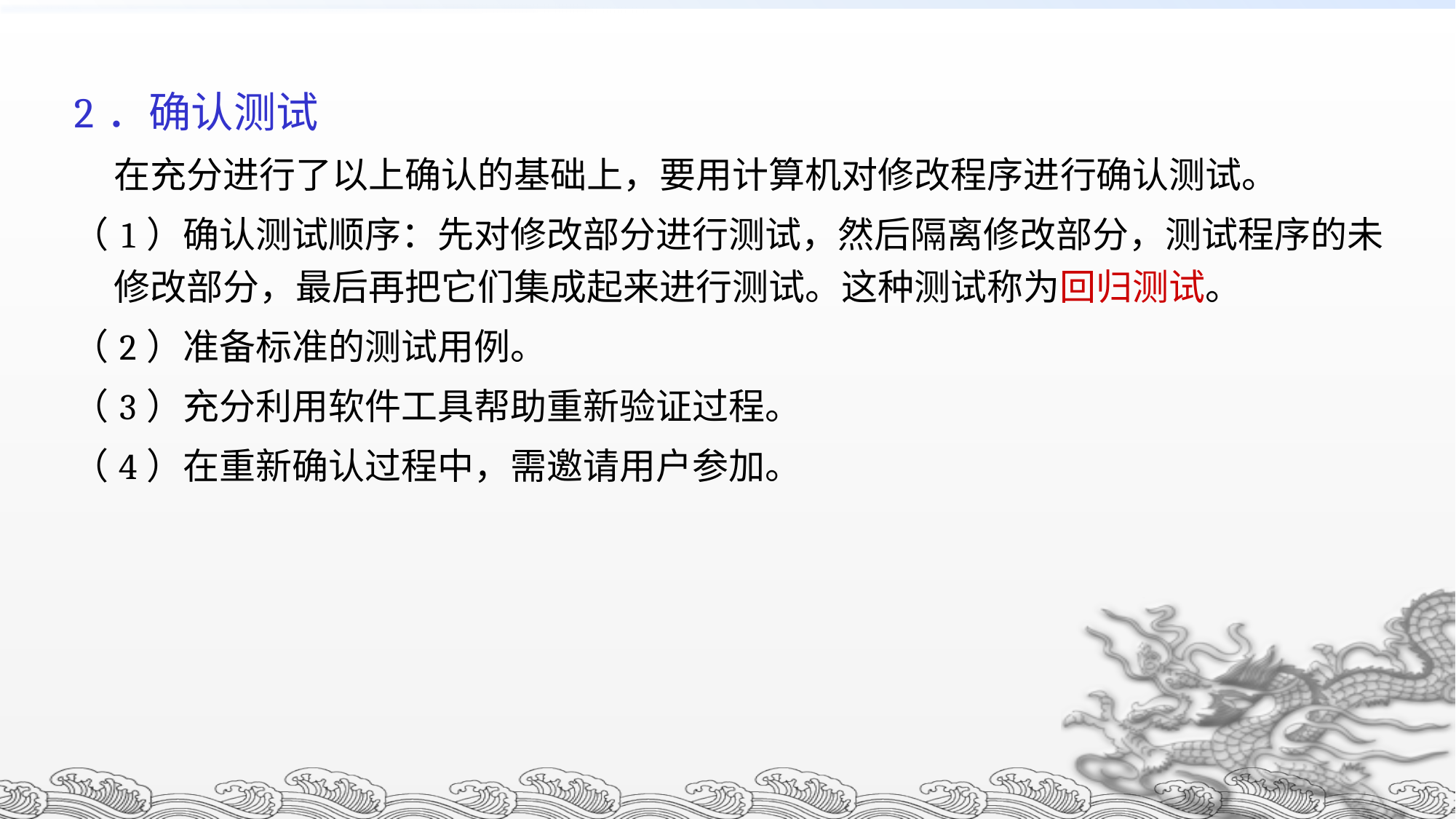

2．确认测试
    在充分进行了以上确认的基础上，要用计算机对修改程序进行确认测试。
（1）确认测试顺序：先对修改部分进行测试，然后隔离修改部分，测试程序的未修改部分，最后再把它们集成起来进行测试。这种测试称为回归测试。
（2）准备标准的测试用例。
（3）充分利用软件工具帮助重新验证过程。
（4）在重新确认过程中，需邀请用户参加。